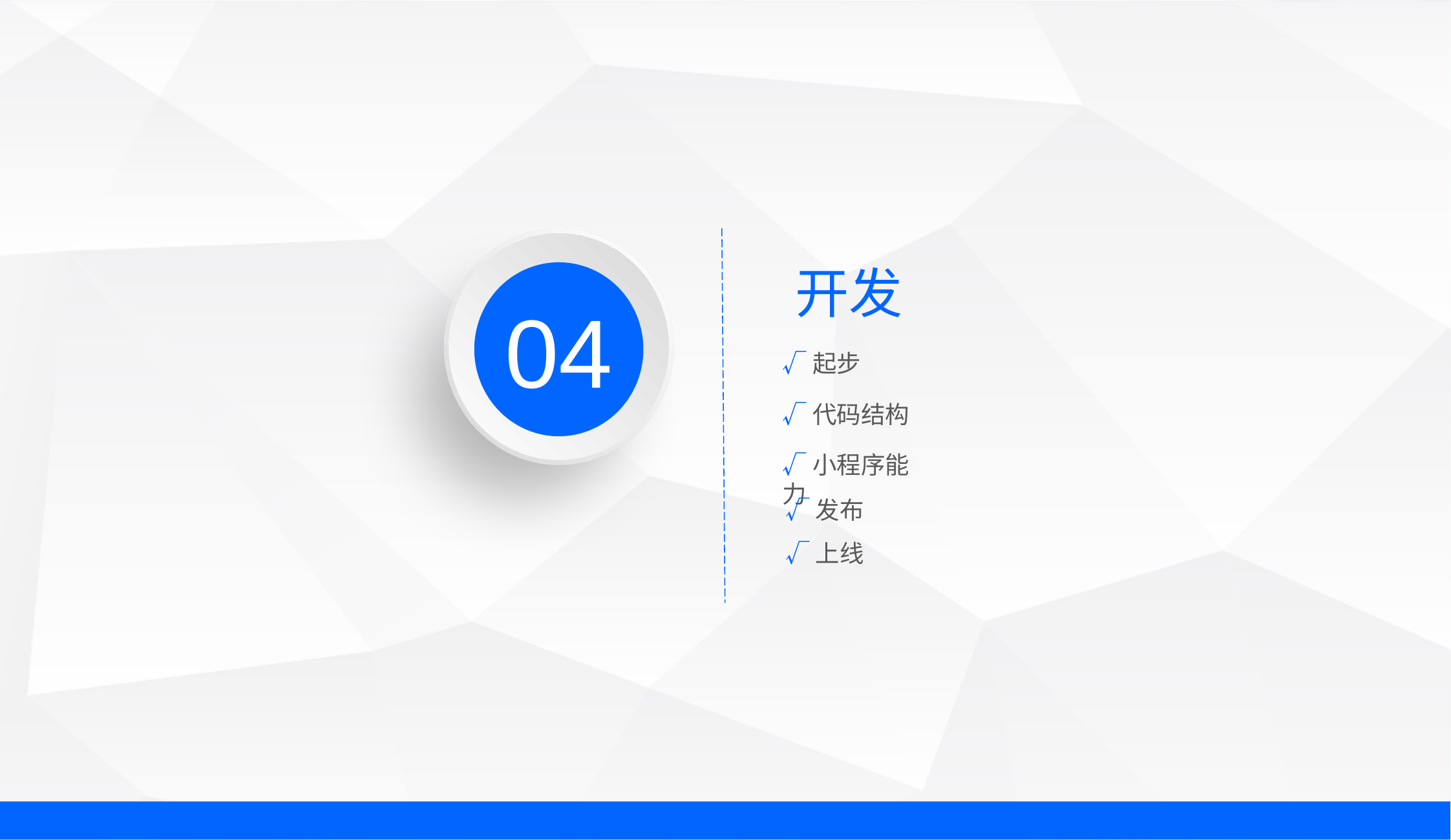

04
开发
√起步
√代码结构
√小程序能力
√发布
√上线